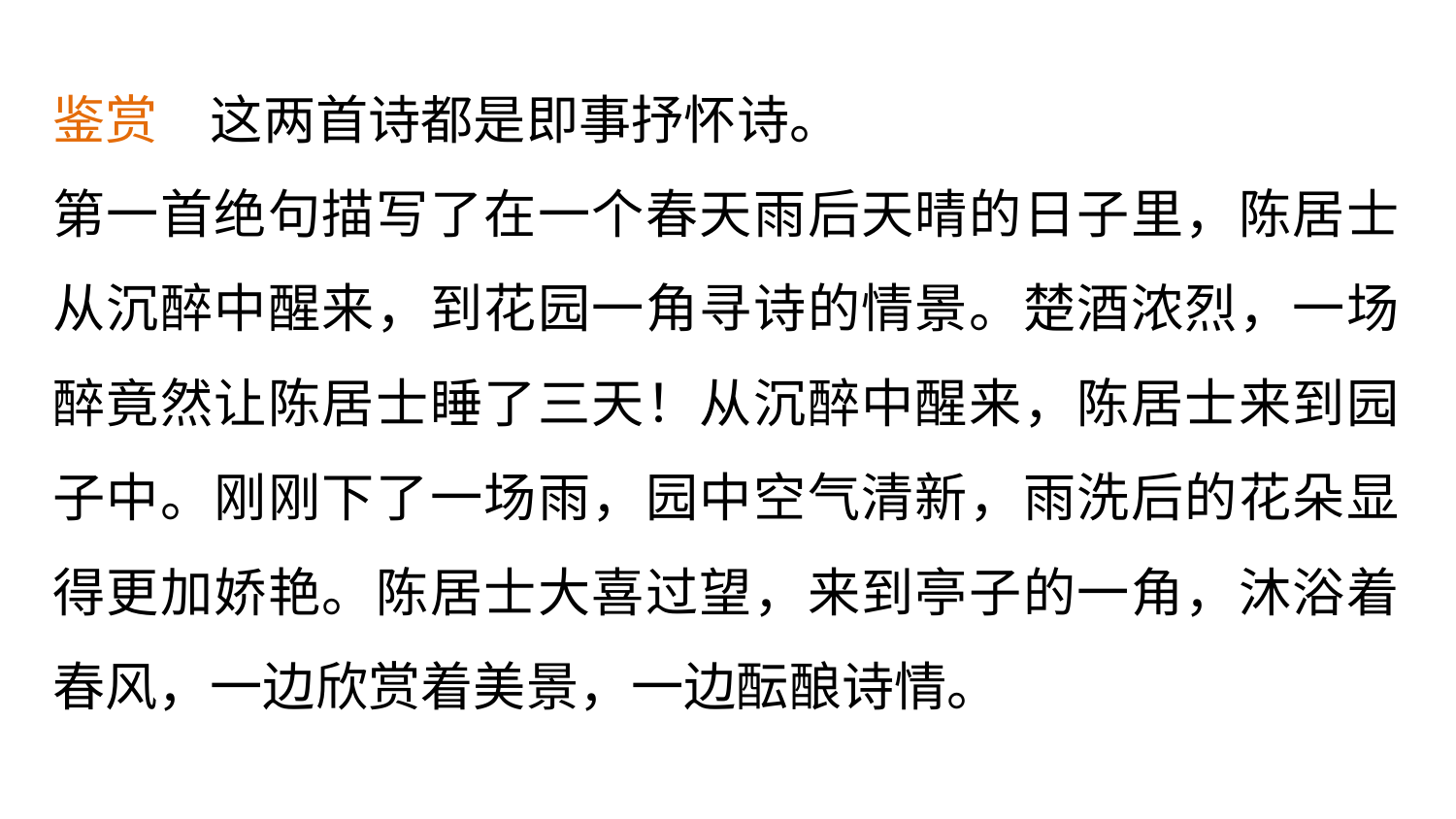

鉴赏　这两首诗都是即事抒怀诗。
第一首绝句描写了在一个春天雨后天晴的日子里，陈居士从沉醉中醒来，到花园一角寻诗的情景。楚酒浓烈，一场醉竟然让陈居士睡了三天！从沉醉中醒来，陈居士来到园子中。刚刚下了一场雨，园中空气清新，雨洗后的花朵显得更加娇艳。陈居士大喜过望，来到亭子的一角，沐浴着春风，一边欣赏着美景，一边酝酿诗情。